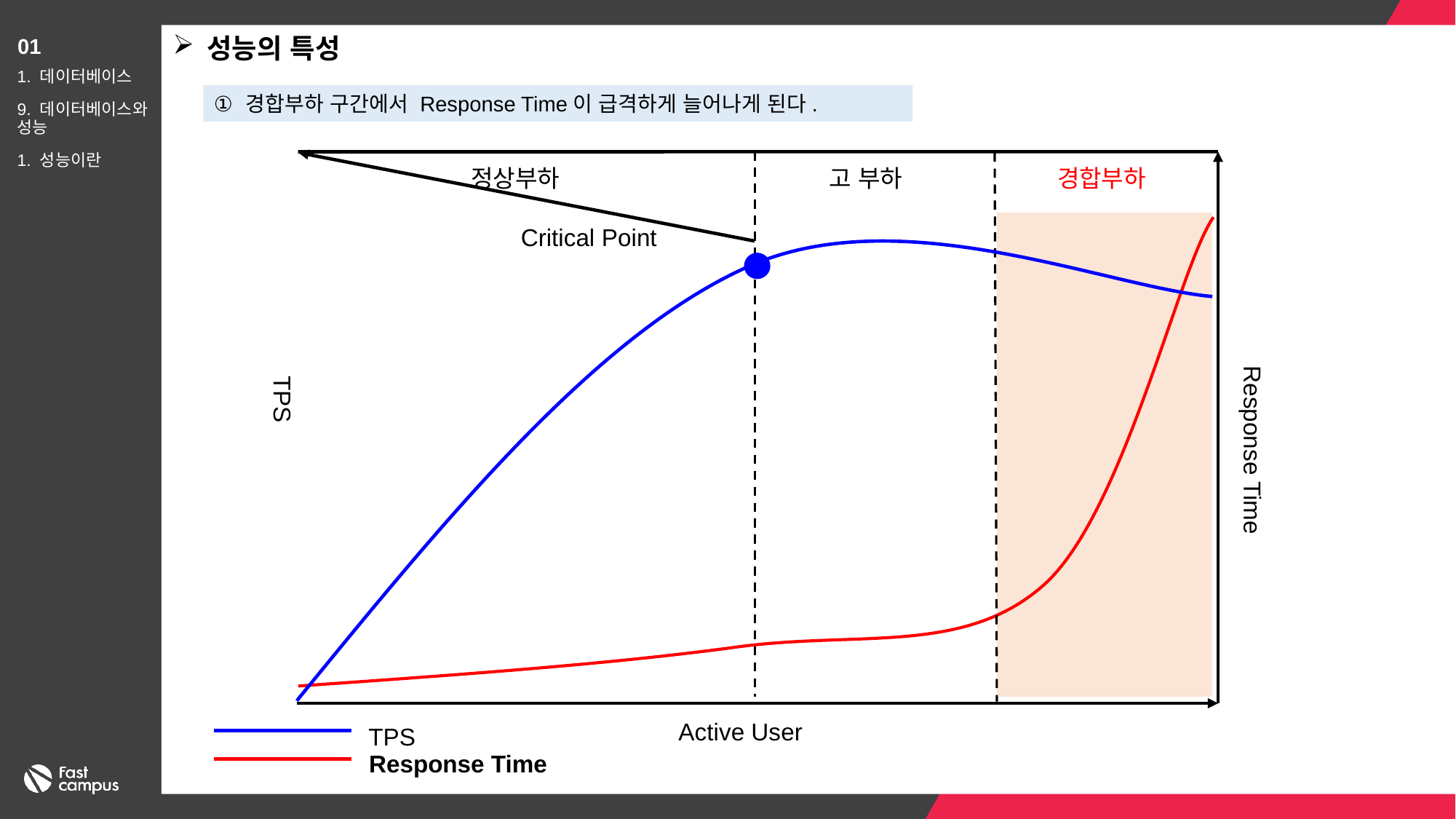

성능의 특성
01
1. 데이터베이스
9. 데이터베이스와 성능
1. 성능이란
경합부하 구간에서 Response Time이 급격하게 늘어나게 된다.
정상부하
고 부하
경합부하
Critical Point

Response Time
TPS
Active User
TPS
Response Time